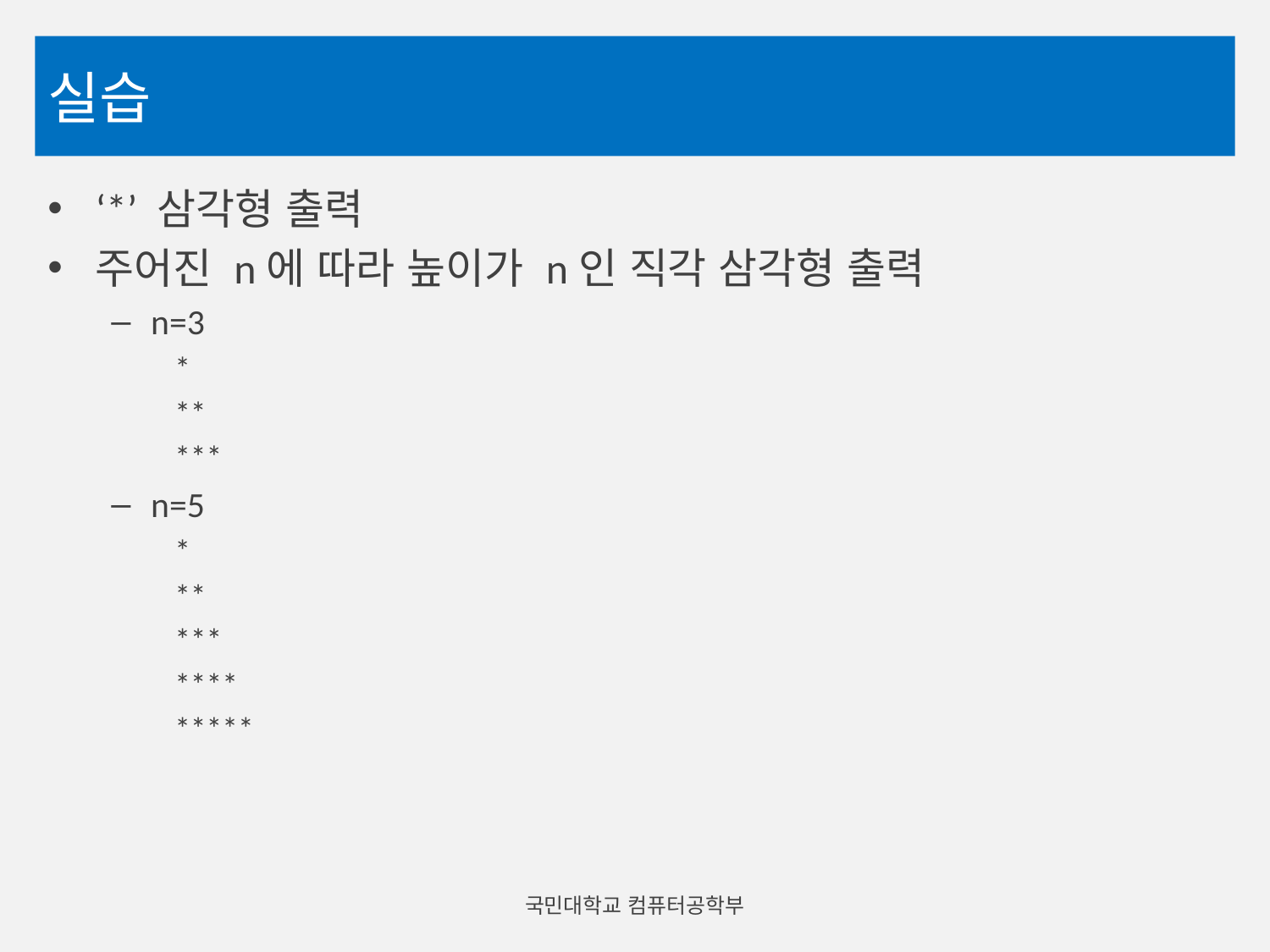

# 실습
‘*’ 삼각형 출력
주어진 n에 따라 높이가 n인 직각 삼각형 출력
n=3
*
**
***
n=5
*
**
***
****
*****

국민대학교 컴퓨터공학부